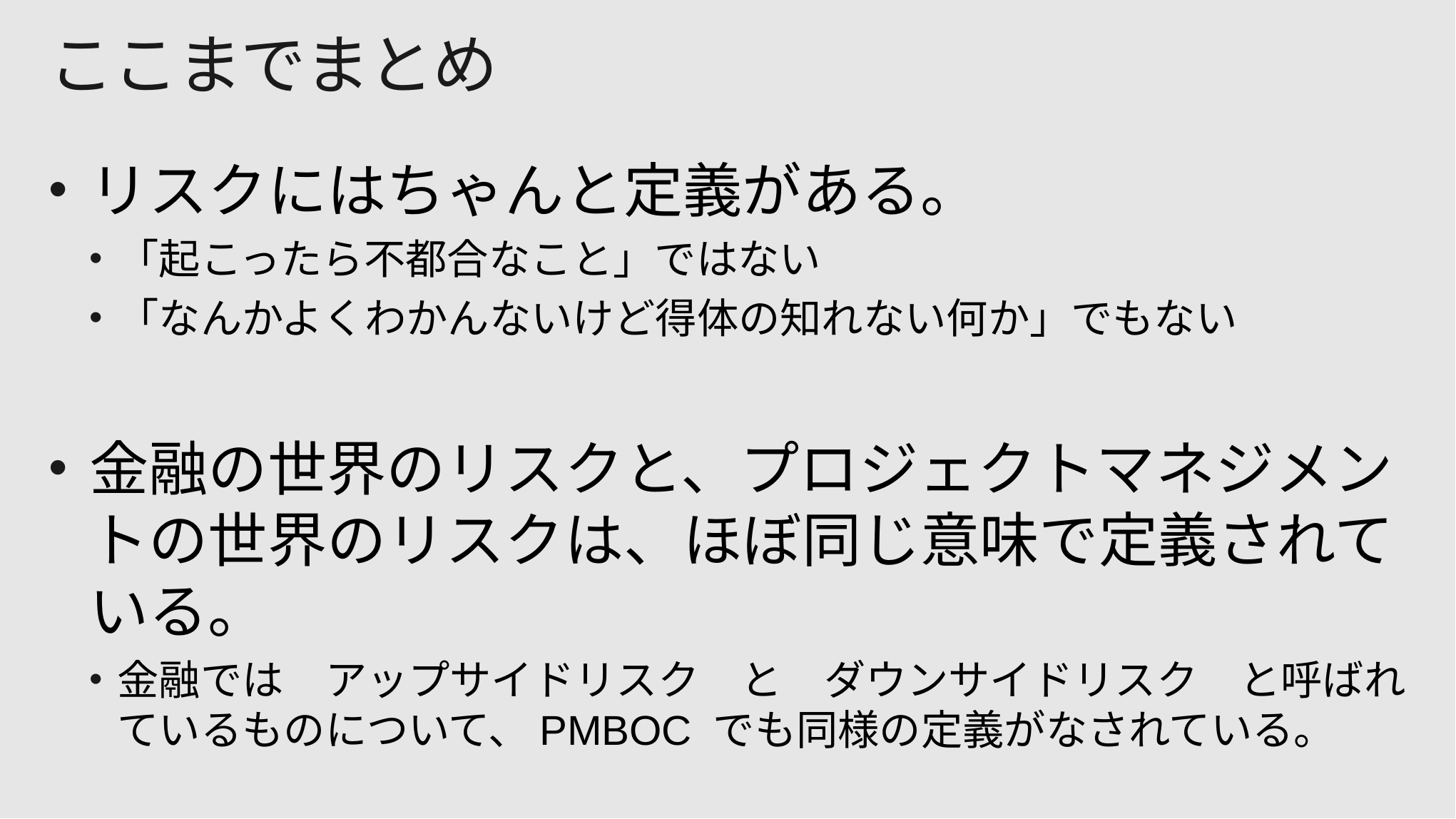

# ここまでまとめ
リスクにはちゃんと定義がある。
「起こったら不都合なこと」ではない
「なんかよくわかんないけど得体の知れない何か」でもない

金融の世界のリスクと、プロジェクトマネジメントの世界のリスクは、ほぼ同じ意味で定義されている。
金融では　アップサイドリスク　と　ダウンサイドリスク　と呼ばれているものについて、PMBOC でも同様の定義がなされている。